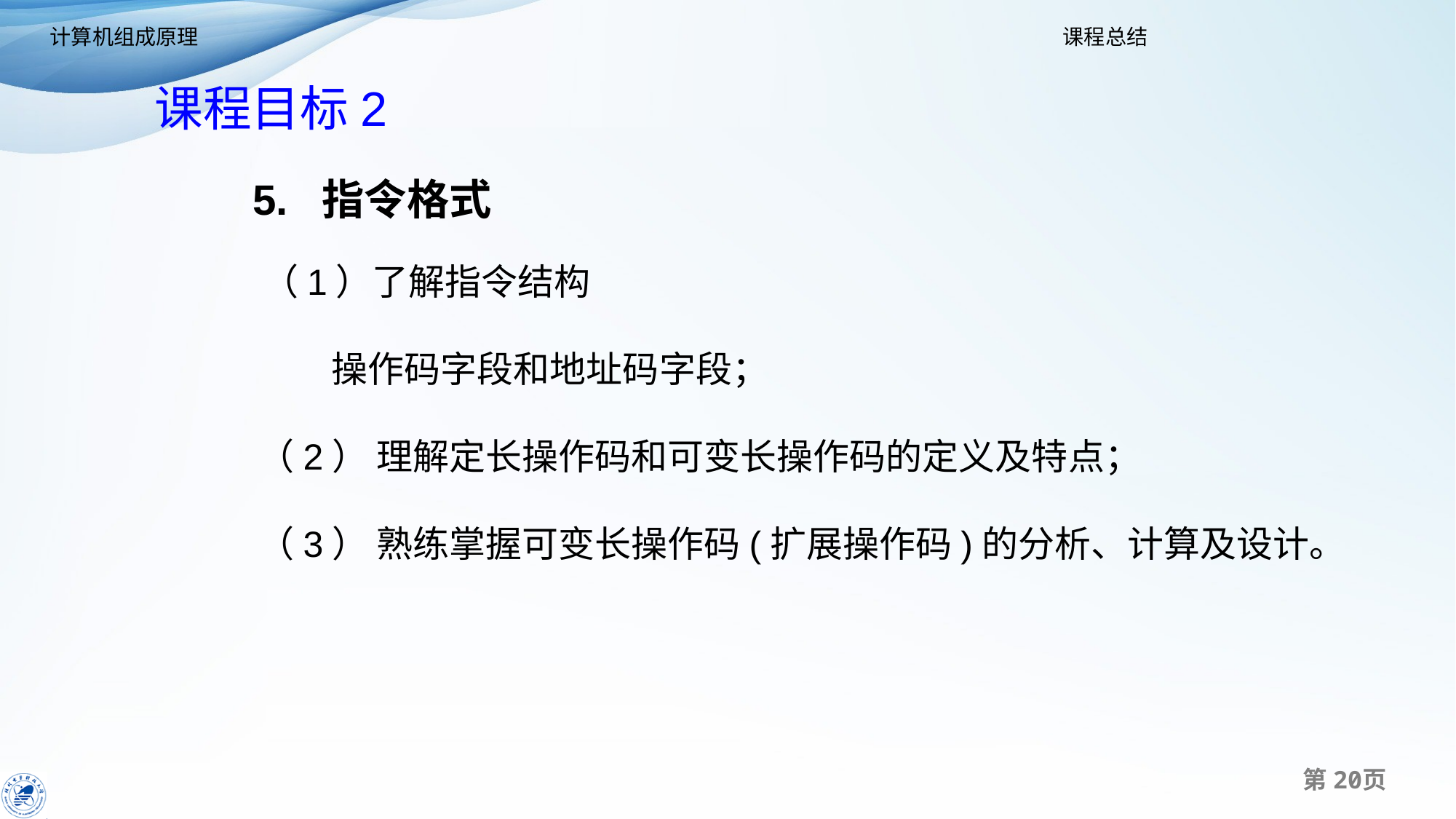

课程目标2
5.  指令格式
  （1）了解指令结构
          操作码字段和地址码字段；
 （2） 理解定长操作码和可变长操作码的定义及特点；
 （3） 熟练掌握可变长操作码(扩展操作码)的分析、计算及设计。